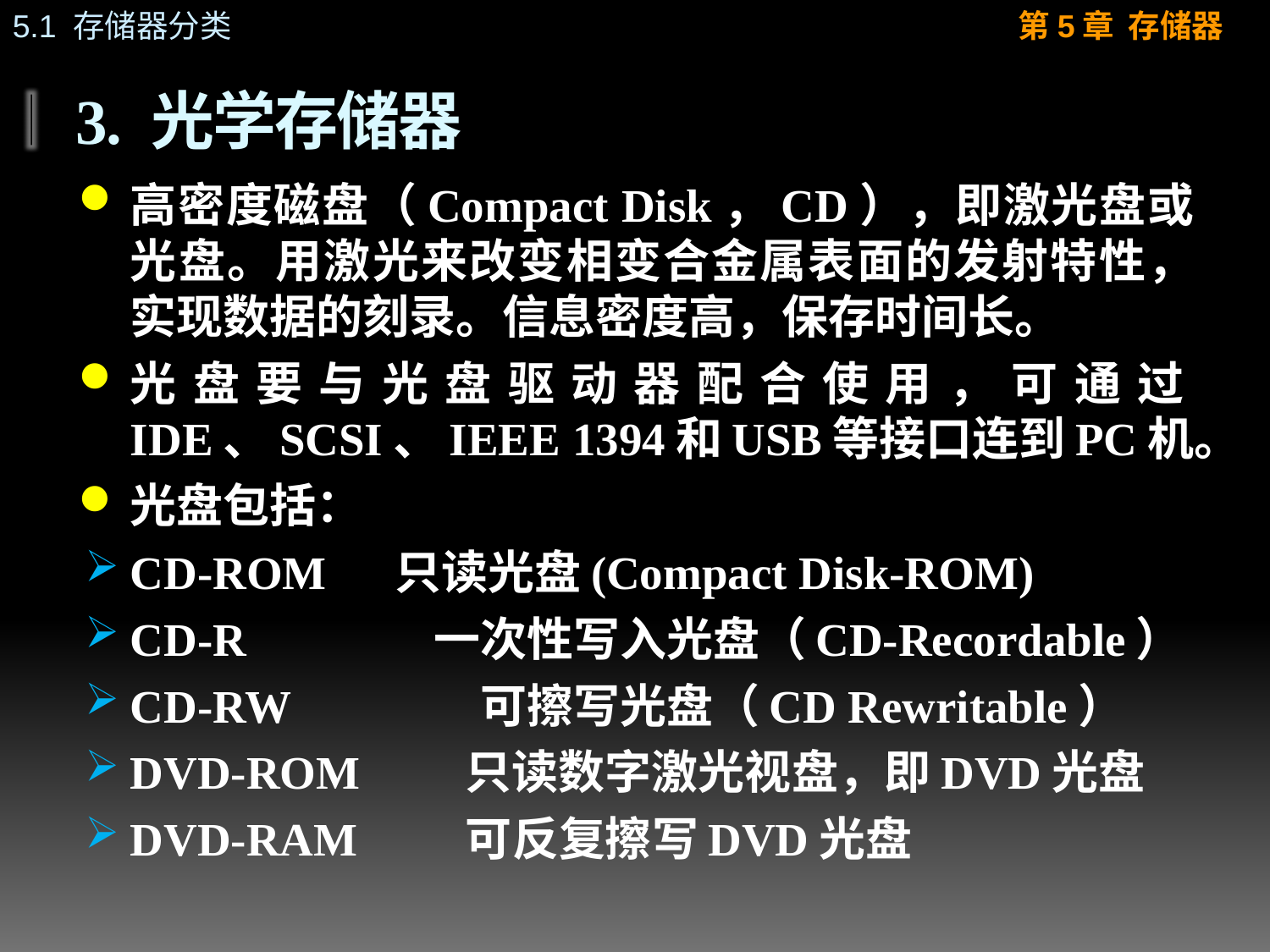

# 3. 光学存储器
高密度磁盘（Compact Disk，CD），即激光盘或光盘。用激光来改变相变合金属表面的发射特性，实现数据的刻录。信息密度高，保存时间长。
光盘要与光盘驱动器配合使用，可通过IDE、SCSI、IEEE 1394和USB等接口连到PC机。
光盘包括：
CD-ROM     只读光盘(Compact Disk-ROM)
CD-R	      一次性写入光盘（CD-Recordable）
CD-RW	          可擦写光盘（CD Rewritable）
DVD-ROM	只读数字激光视盘，即DVD光盘
DVD-RAM	可反复擦写DVD光盘